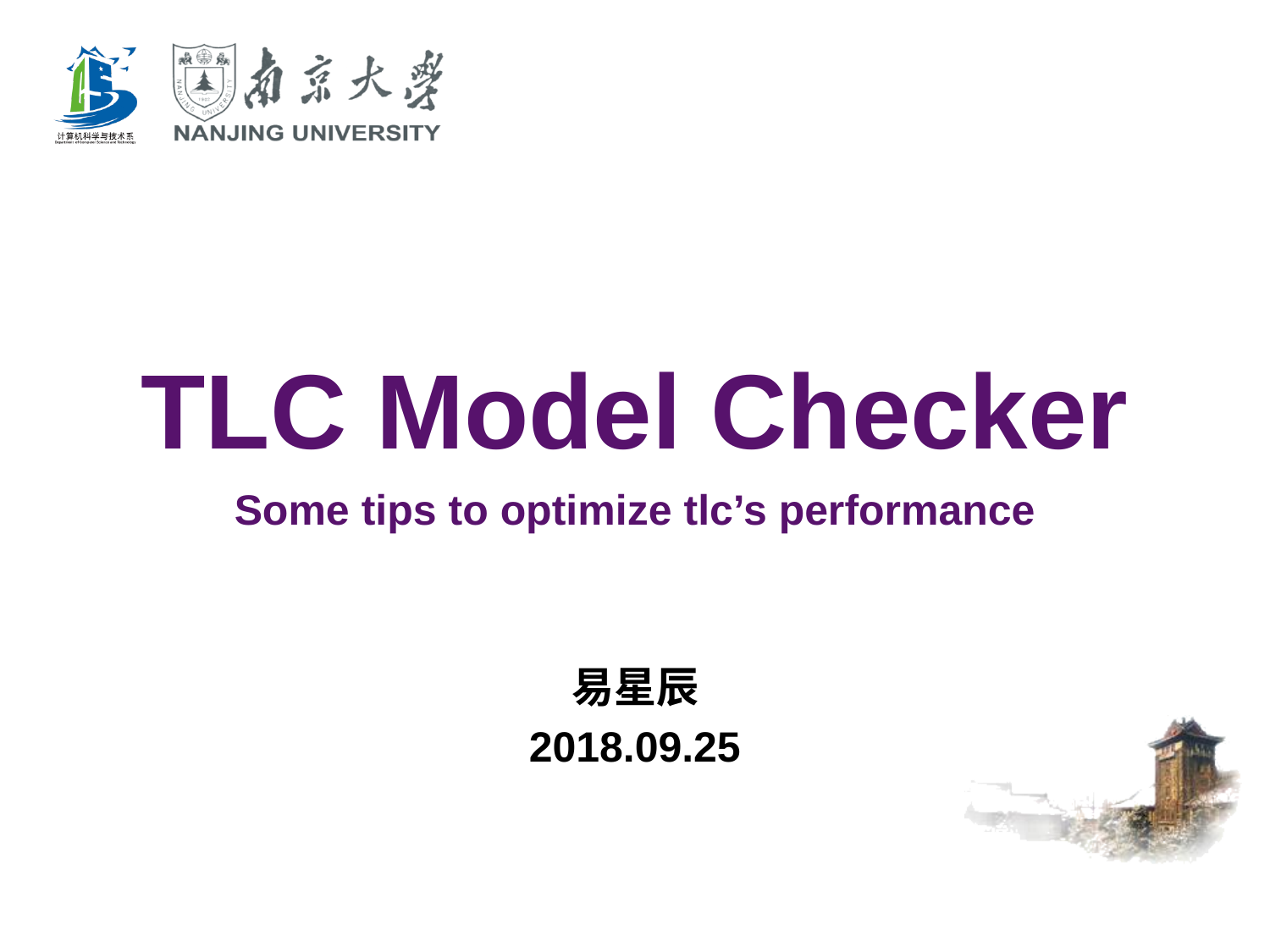

# TLC Model Checker
Some tips to optimize tlc’s performance

易星辰
2018.09.25